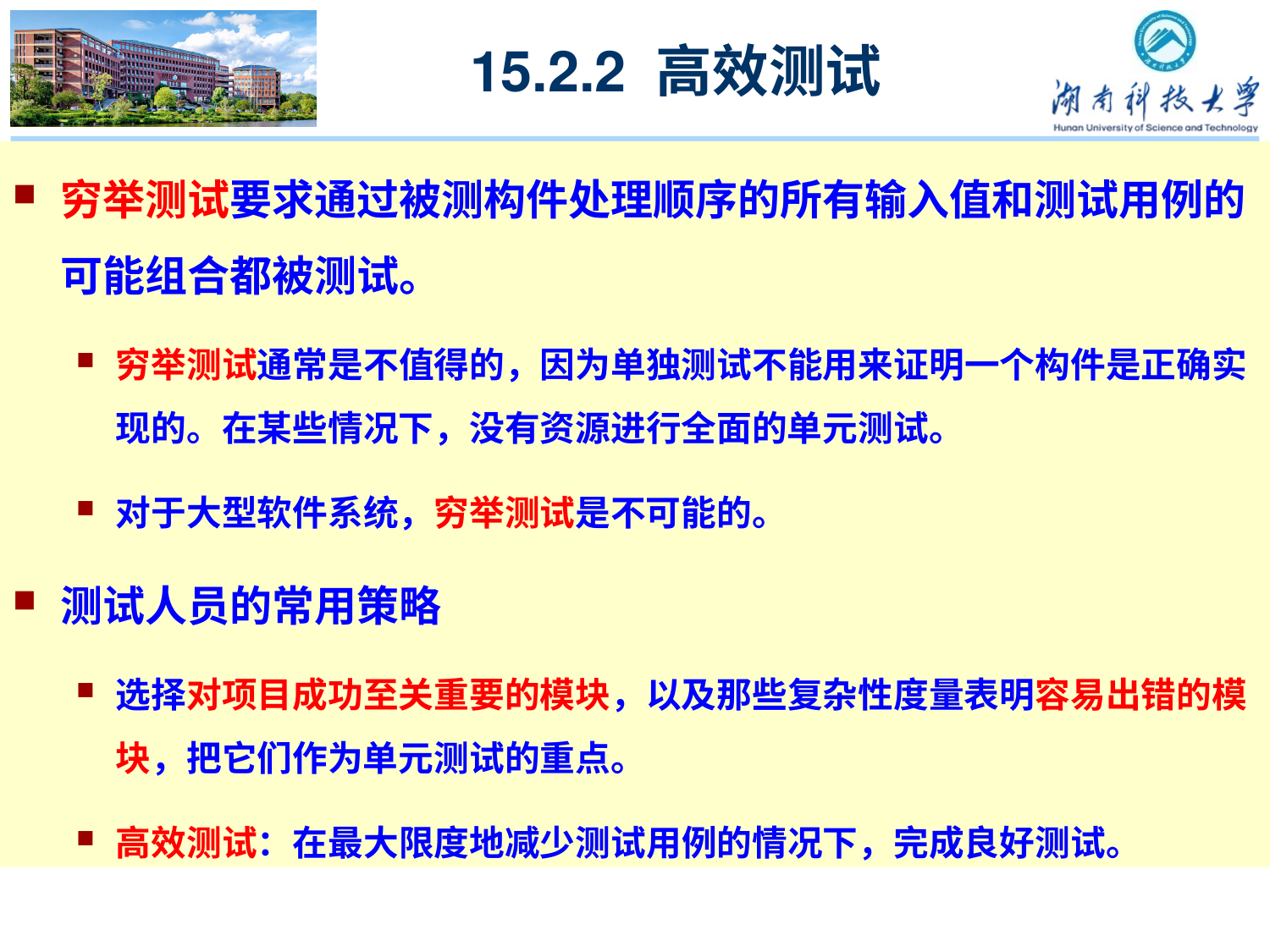

15.2.2 高效测试
穷举测试要求通过被测构件处理顺序的所有输入值和测试用例的可能组合都被测试。
穷举测试通常是不值得的，因为单独测试不能用来证明一个构件是正确实现的。在某些情况下，没有资源进行全面的单元测试。
对于大型软件系统，穷举测试是不可能的。
测试人员的常用策略
选择对项目成功至关重要的模块，以及那些复杂性度量表明容易出错的模块，把它们作为单元测试的重点。
高效测试：在最大限度地减少测试用例的情况下，完成良好测试。
18